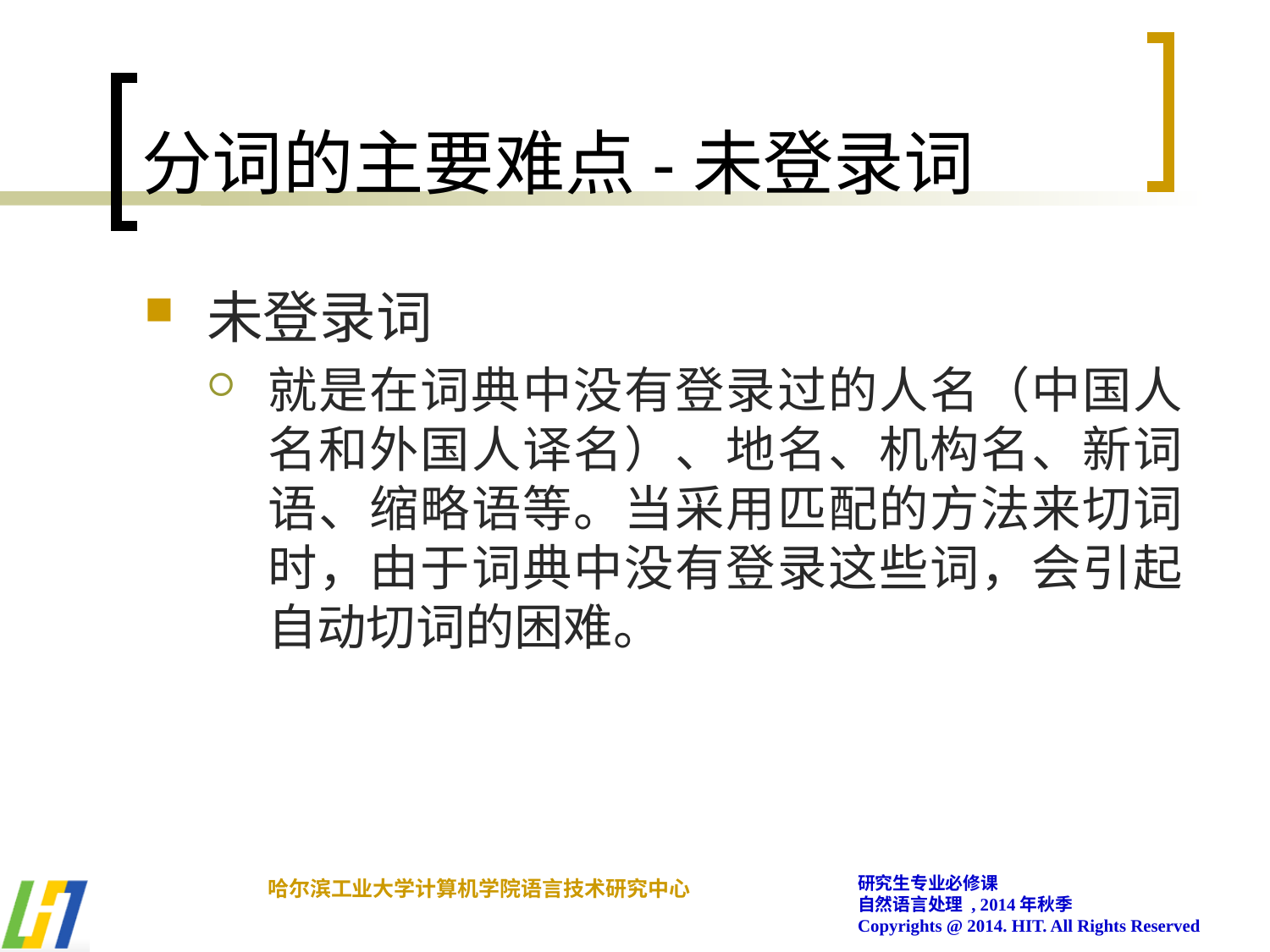

# 分词的主要难点-未登录词
未登录词
就是在词典中没有登录过的人名（中国人名和外国人译名）、地名、机构名、新词语、缩略语等。当采用匹配的方法来切词时，由于词典中没有登录这些词，会引起自动切词的困难。

研究生专业必修课
自然语言处理 , 2014年秋季
Copyrights @ 2014. HIT. All Rights Reserved
哈尔滨工业大学计算机学院语言技术研究中心